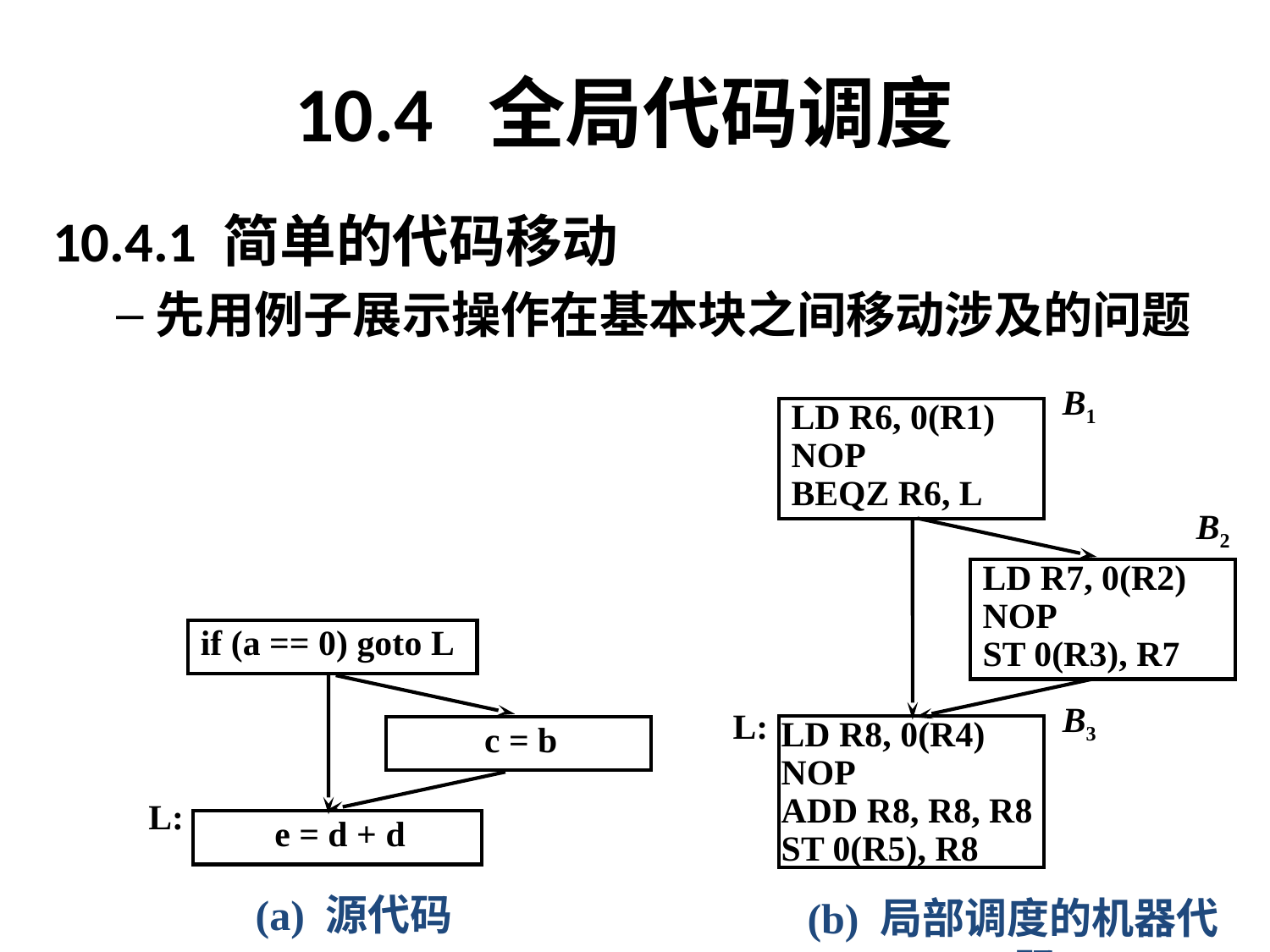

# 10.4  全局代码调度
10.4.1 简单的代码移动
先用例子展示操作在基本块之间移动涉及的问题
B1
LD R6, 0(R1)
NOP
BEQZ R6, L
B2

LD R7, 0(R2)
NOP
ST 0(R3), R7

B3
L:
LD R8, 0(R4)
NOP
ADD R8, R8, R8
ST 0(R5), R8
(b) 局部调度的机器代码
if (a == 0) goto L

c = b

L:
e = d + d
(a) 源代码